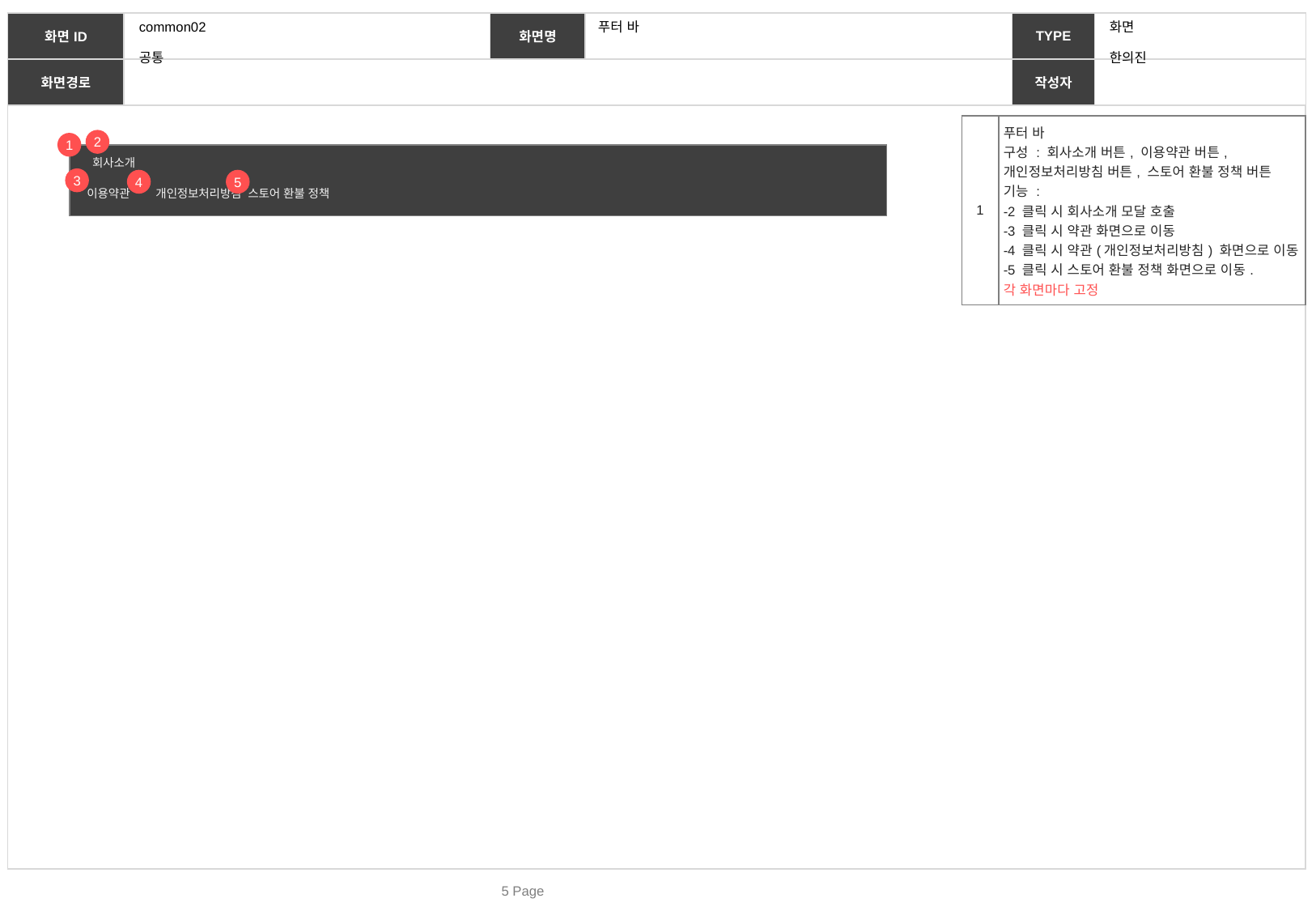

common02
푸터 바
화면
공통
| 1 | 푸터 바 구성 : 회사소개 버튼, 이용약관 버튼, 개인정보처리방침 버튼, 스토어 환불 정책 버튼 기능 : -2 클릭 시 회사소개 모달 호출 -3 클릭 시 약관 화면으로 이동 -4 클릭 시 약관(개인정보처리방침) 화면으로 이동 -5 클릭 시 스토어 환불 정책 화면으로 이동. 각 화면마다 고정 |
| --- | --- |
2
1

회사소개
3
4
5
이용약관        개인정보처리방침  스토어 환불 정책